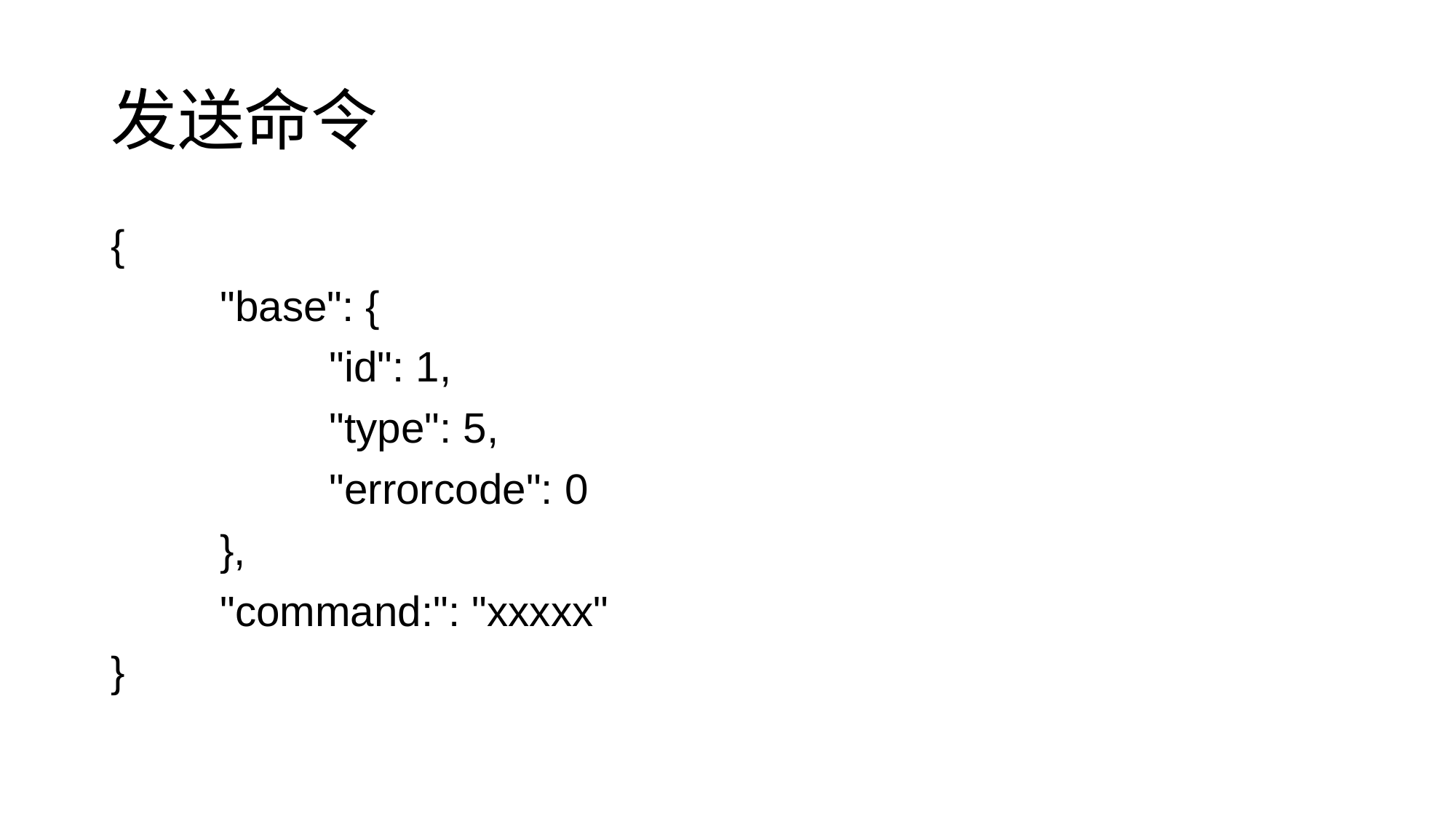

# 发送命令
{
	"base": {
		"id": 1,
		"type": 5,
		"errorcode": 0
	},
	"command:": "xxxxx"
}